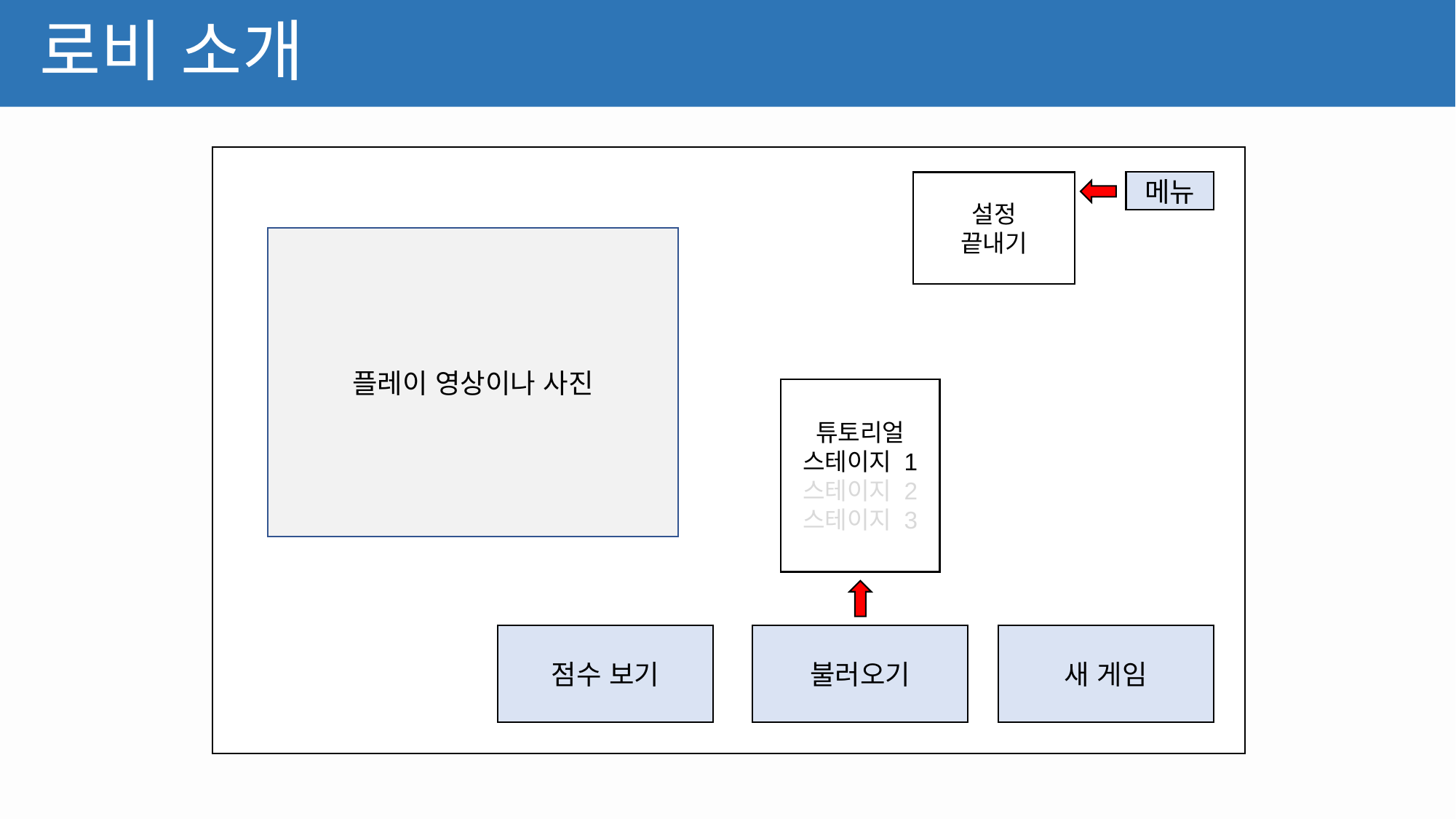

# 로비 소개

설정
끝내기
메뉴

플레이 영상이나 사진
튜토리얼
스테이지 1
스테이지 2
스테이지 3

불러오기
점수 보기
새 게임